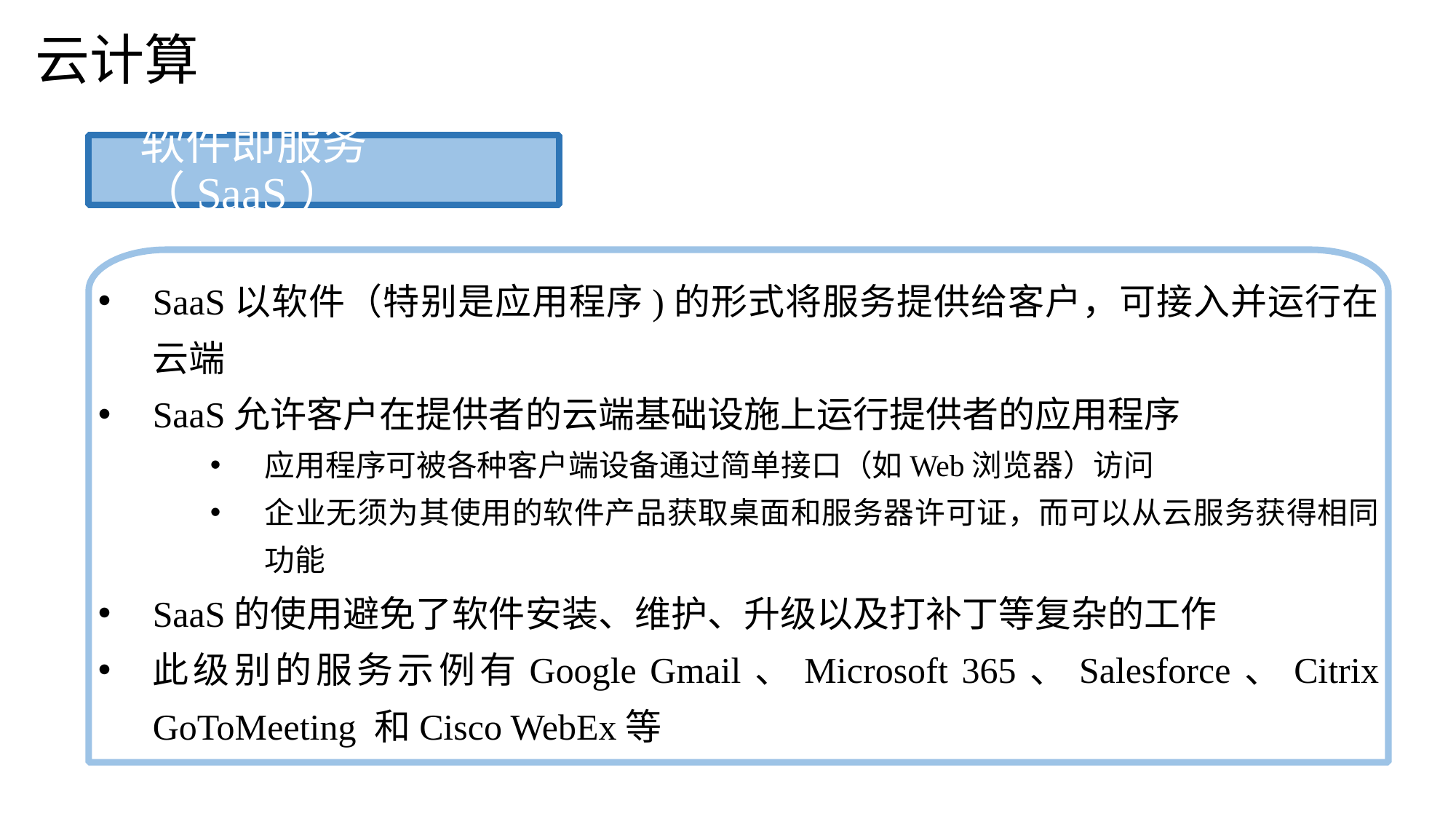

云计算

软件即服务（SaaS）
SaaS以软件（特别是应用程序)的形式将服务提供给客户，可接入并运行在云端
SaaS允许客户在提供者的云端基础设施上运行提供者的应用程序
应用程序可被各种客户端设备通过简单接口（如Web浏览器）访问
企业无须为其使用的软件产品获取桌面和服务器许可证，而可以从云服务获得相同功能
SaaS的使用避免了软件安装、维护、升级以及打补丁等复杂的工作
此级别的服务示例有Google Gmail、Microsoft 365、Salesforce、Citrix GoToMeeting 和Cisco WebEx等